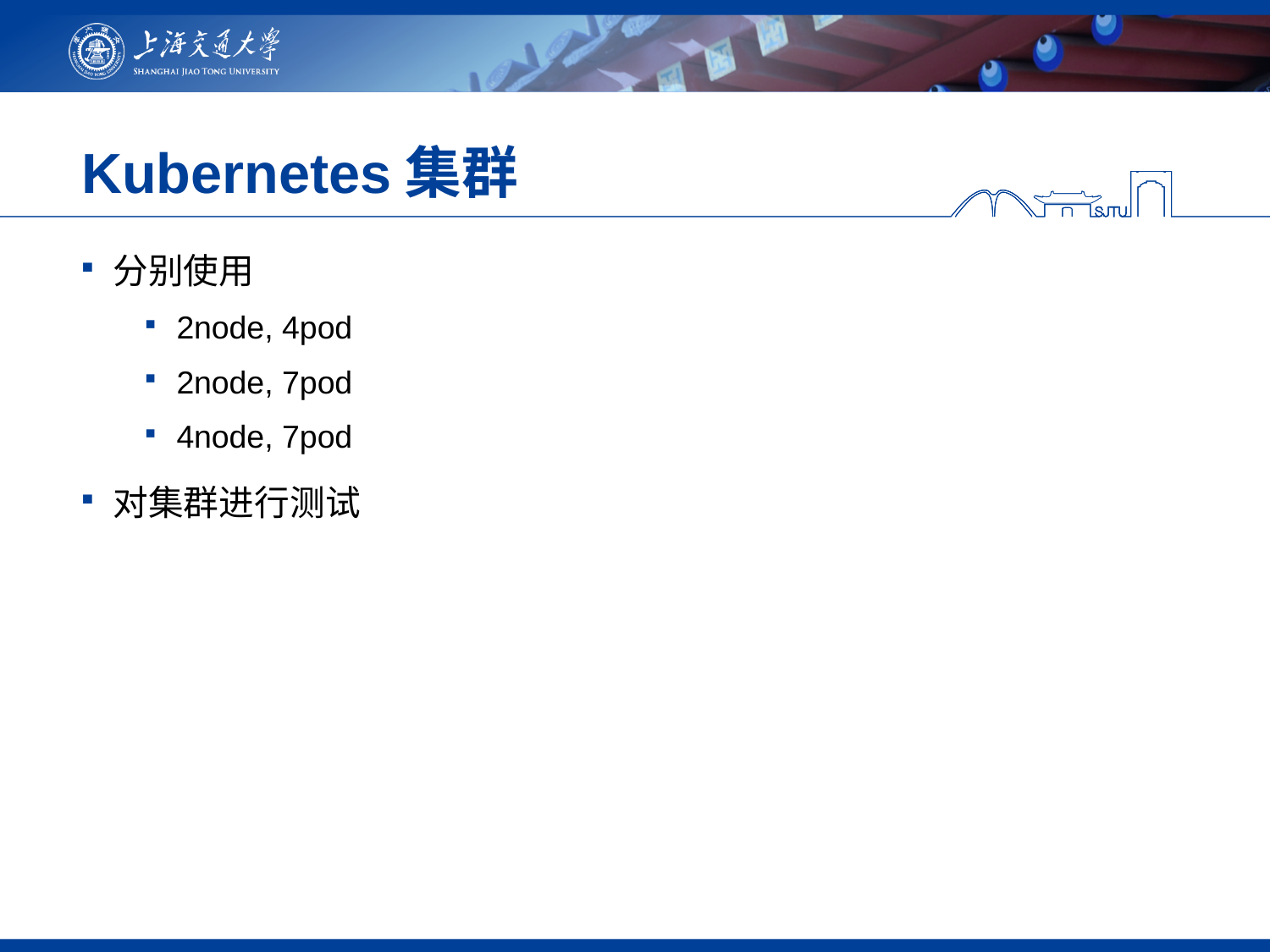

# Kubernetes集群
分别使用
2node, 4pod
2node, 7pod
4node, 7pod
对集群进行测试